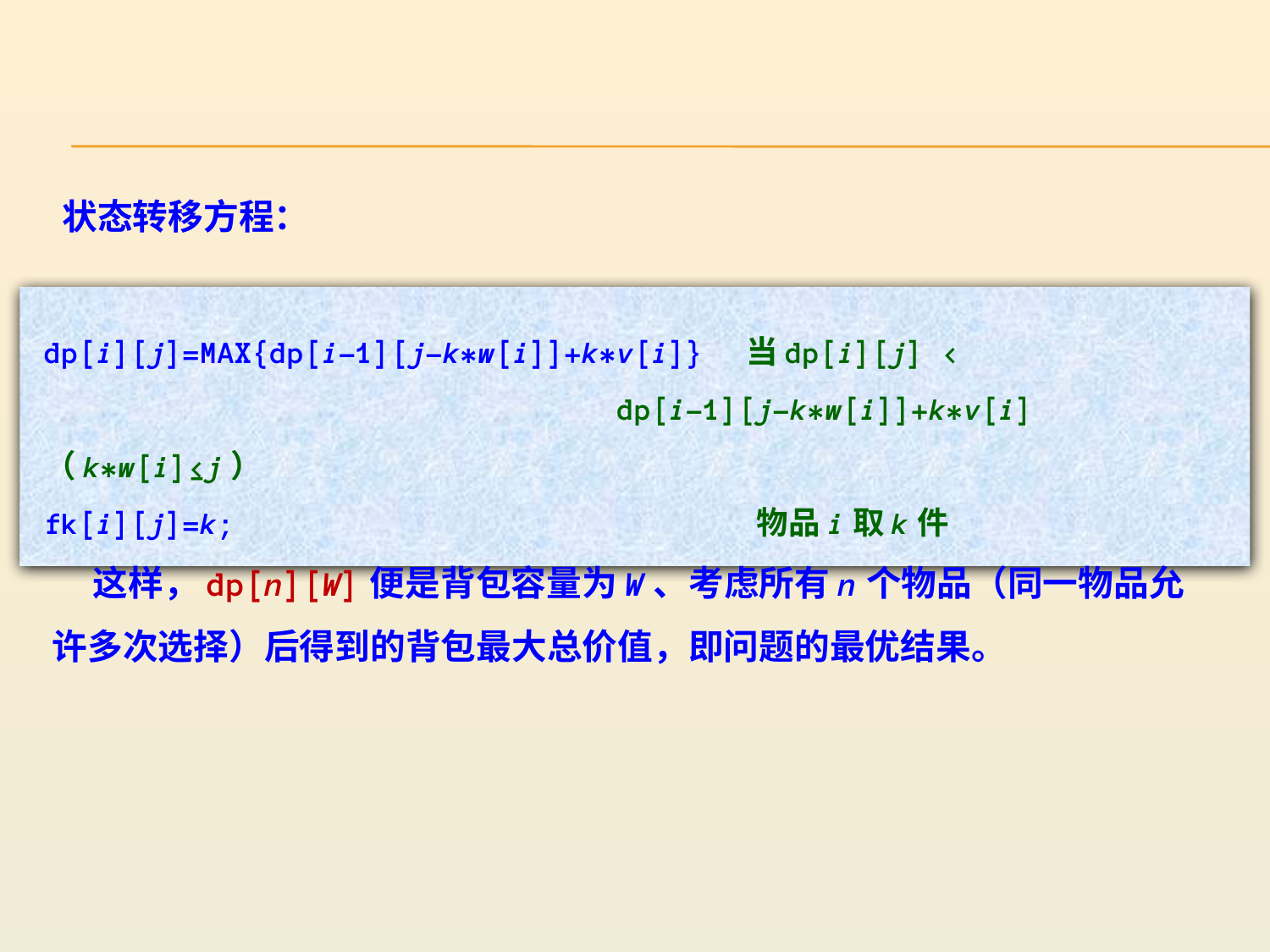

状态转移方程：
dp[i][j]=MAX{dp[i-1][j-k*w[i]]+k*v[i]}  当dp[i][j] <
                                 dp[i-1][j-k*w[i]]+k*v[i]（k*w[i]≤j）
fk[i][j]=k;			    	    物品i取k件
    这样，dp[n][W]便是背包容量为W、考虑所有n个物品（同一物品允许多次选择）后得到的背包最大总价值，即问题的最优结果。